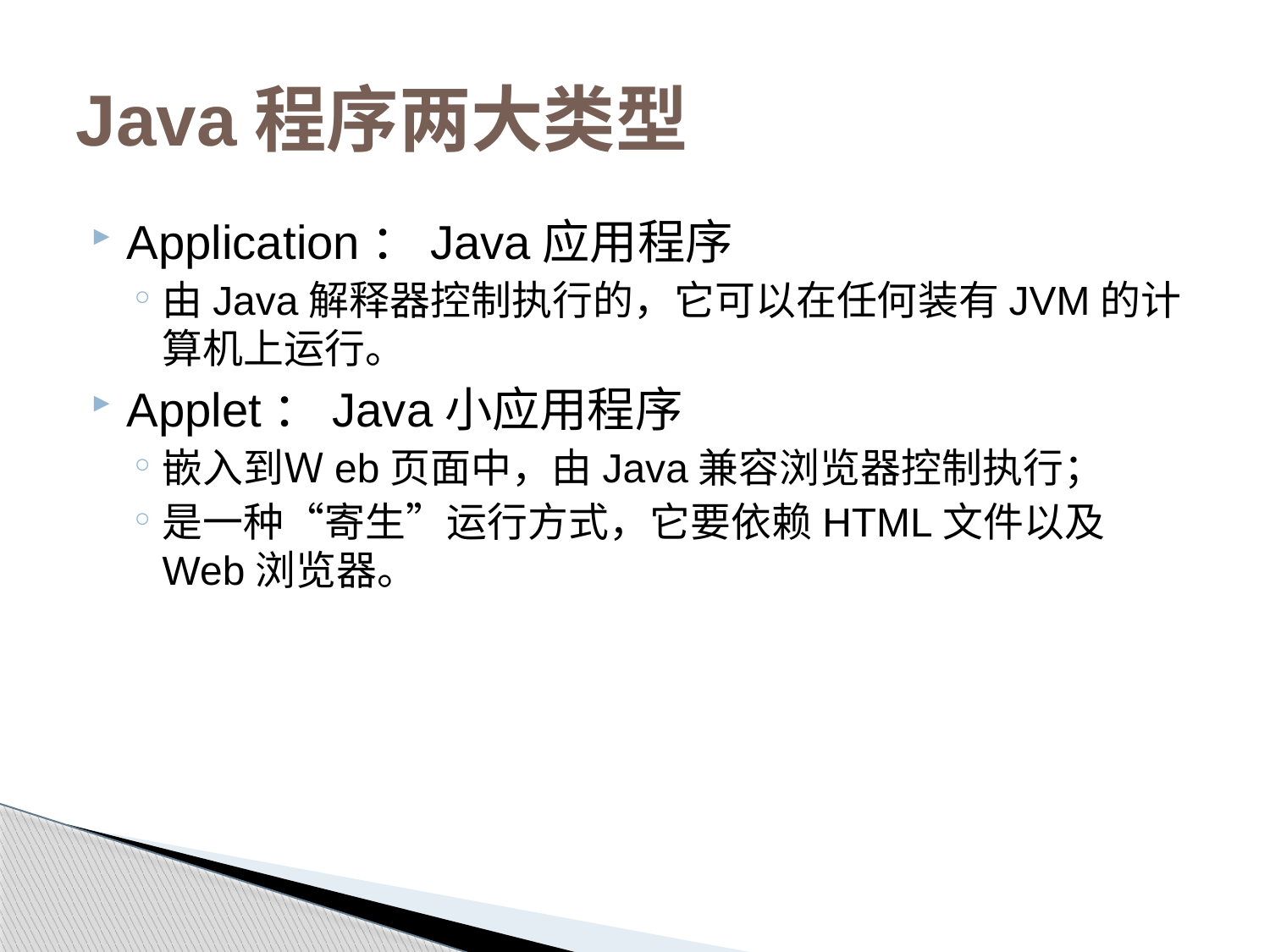

# Java程序两大类型
Application：Java应用程序
由Java解释器控制执行的，它可以在任何装有JVM的计算机上运行。
Applet：Java小应用程序
嵌入到Ｗeb页面中，由Java兼容浏览器控制执行；
是一种“寄生”运行方式，它要依赖HTML文件以及Web浏览器。